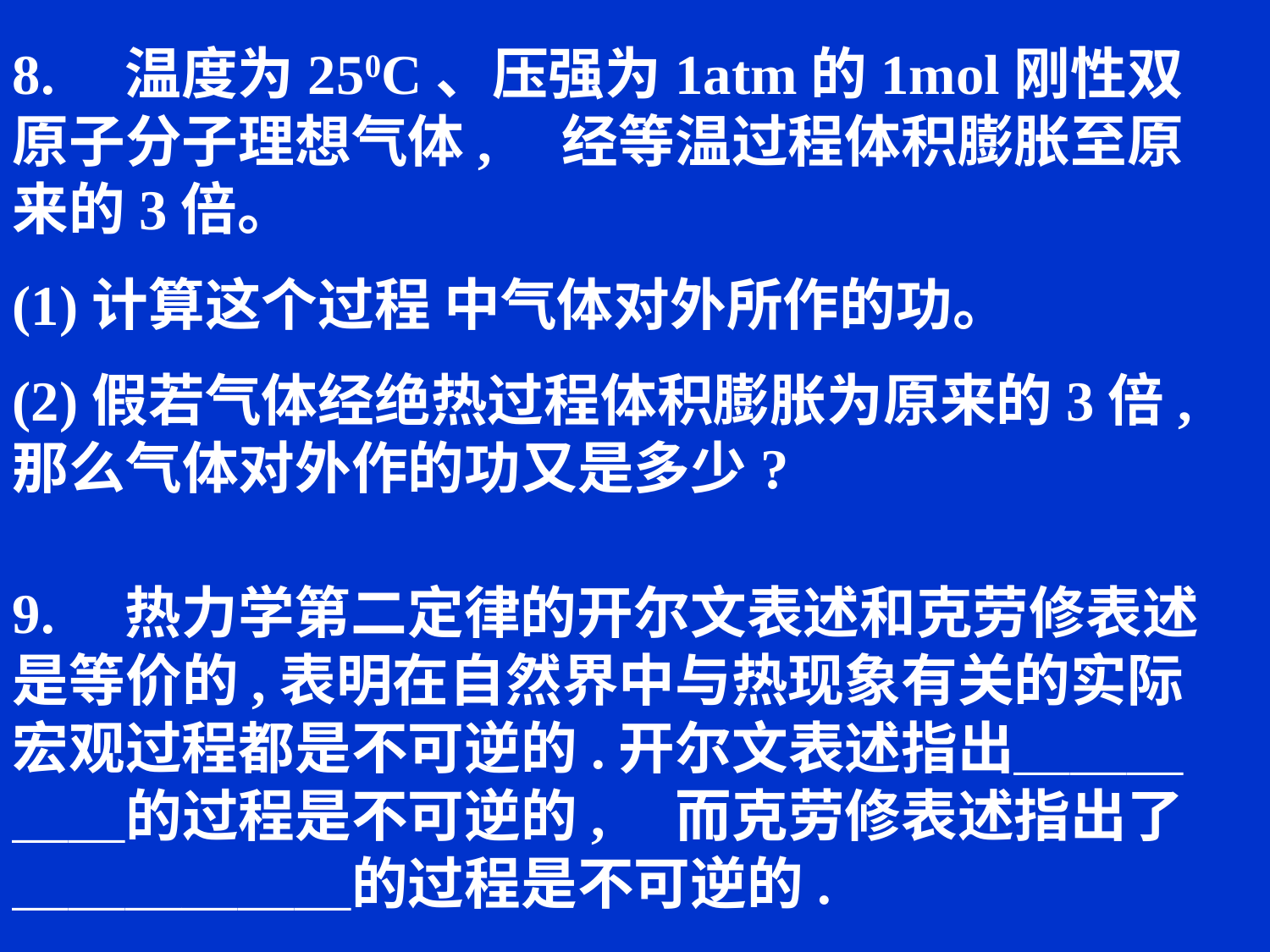

8.　温度为250C、压强为1atm的1mol刚性双原子分子理想气体,　经等温过程体积膨胀至原来的3倍。
(1)计算这个过程 中气体对外所作的功。
(2)假若气体经绝热过程体积膨胀为原来的3倍,那么气体对外作的功又是多少?
9.　热力学第二定律的开尔文表述和克劳修表述是等价的,表明在自然界中与热现象有关的实际宏观过程都是不可逆的.开尔文表述指出＿＿＿＿＿的过程是不可逆的,　而克劳修表述指出了＿＿＿＿＿＿的过程是不可逆的.